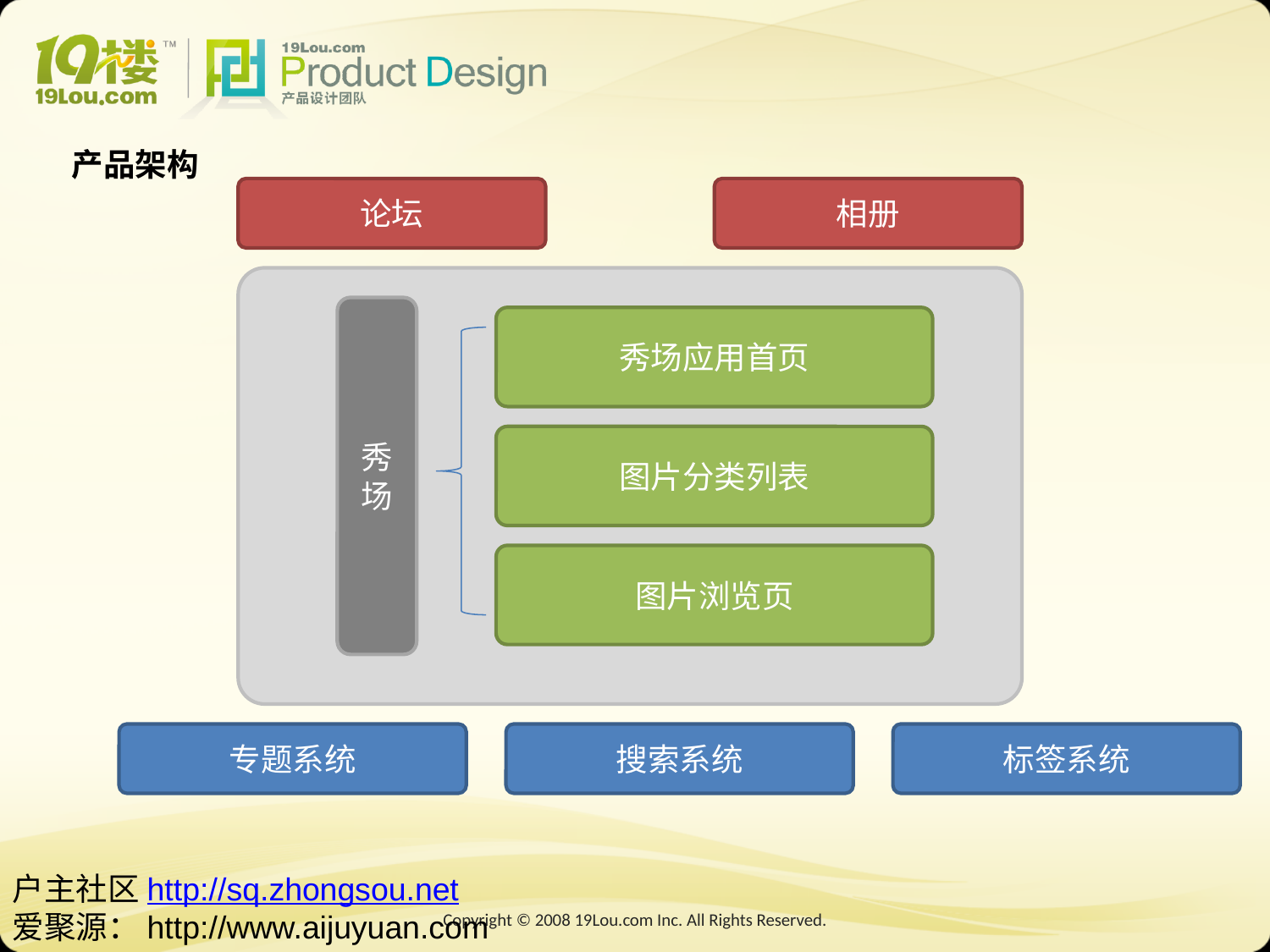

产品架构
论坛
相册
产品应用首页
秀场
秀场应用首页

图片分类列表
图片浏览页
专题系统
搜索系统
标签系统
户主社区http://sq.zhongsou.net
爱聚源：http://www.aijuyuan.com